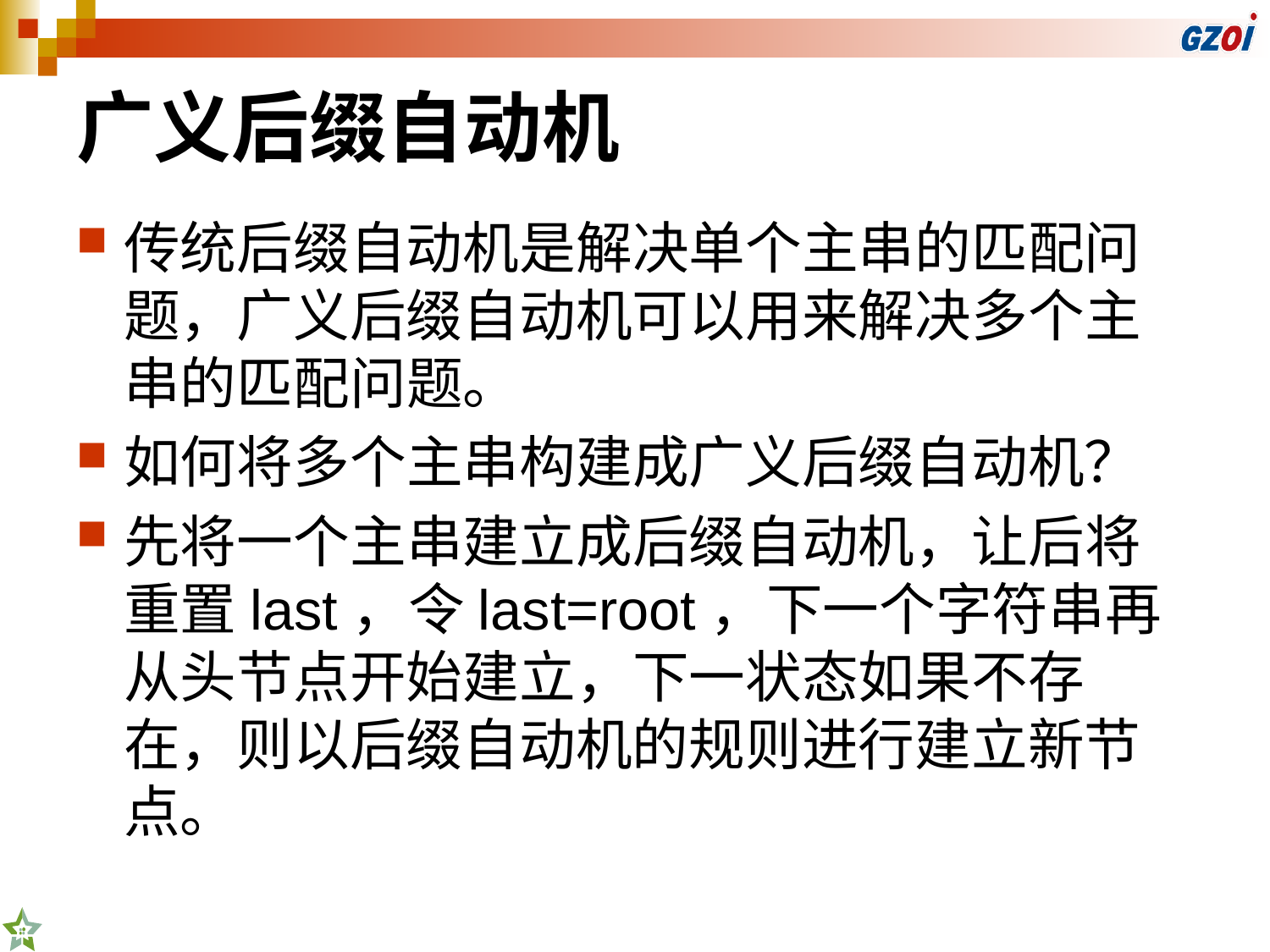

# 广义后缀自动机
传统后缀自动机是解决单个主串的匹配问题，广义后缀自动机可以用来解决多个主串的匹配问题。
如何将多个主串构建成广义后缀自动机？
先将一个主串建立成后缀自动机，让后将重置last，令last=root，下一个字符串再从头节点开始建立，下一状态如果不存在，则以后缀自动机的规则进行建立新节点。